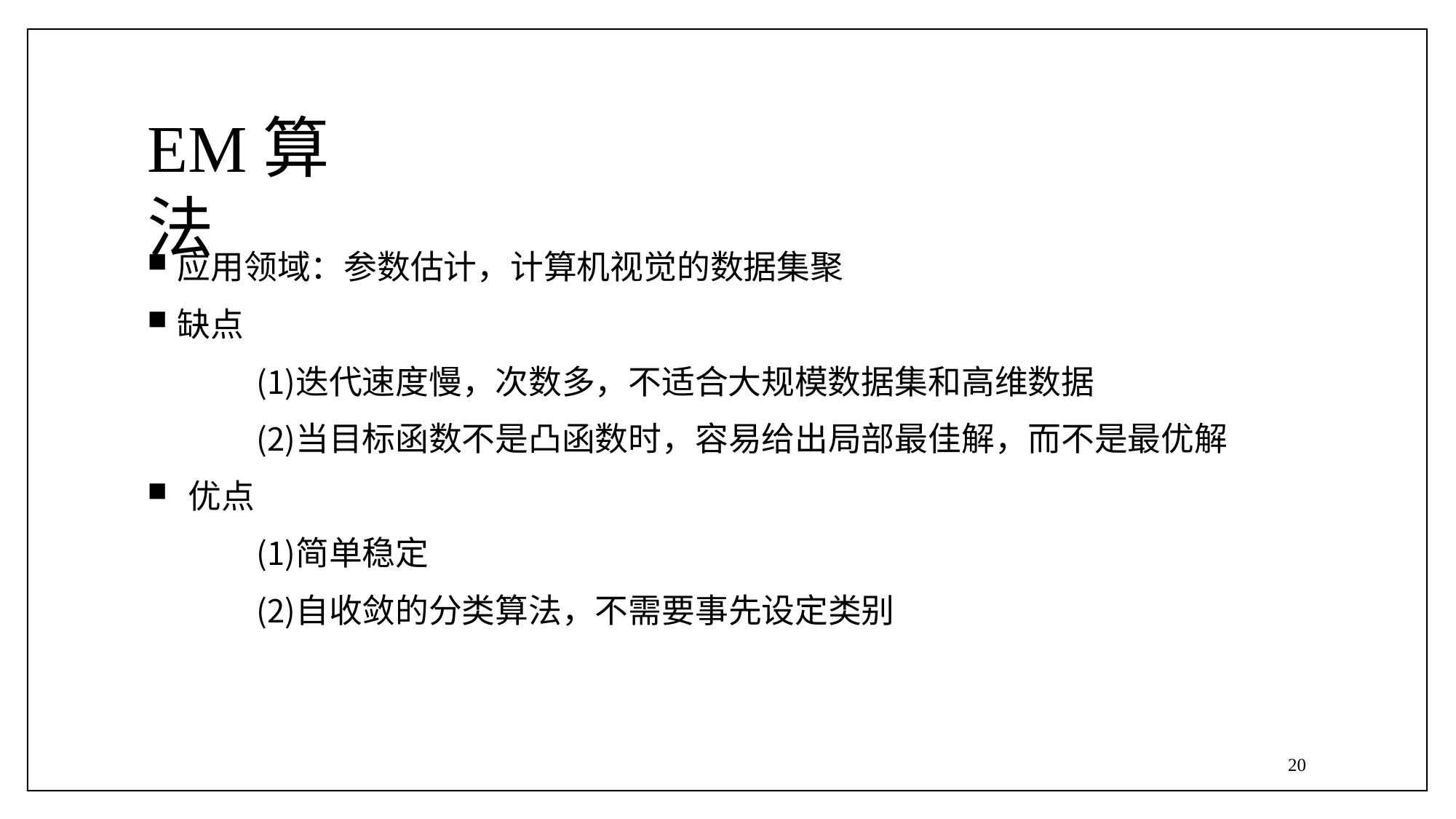

# EM算法
应用领域：参数估计，计算机视觉的数据集聚
缺点
迭代速度慢，次数多，不适合大规模数据集和高维数据
当目标函数不是凸函数时，容易给出局部最佳解，而不是最优解
优点
简单稳定
自收敛的分类算法，不需要事先设定类别
20